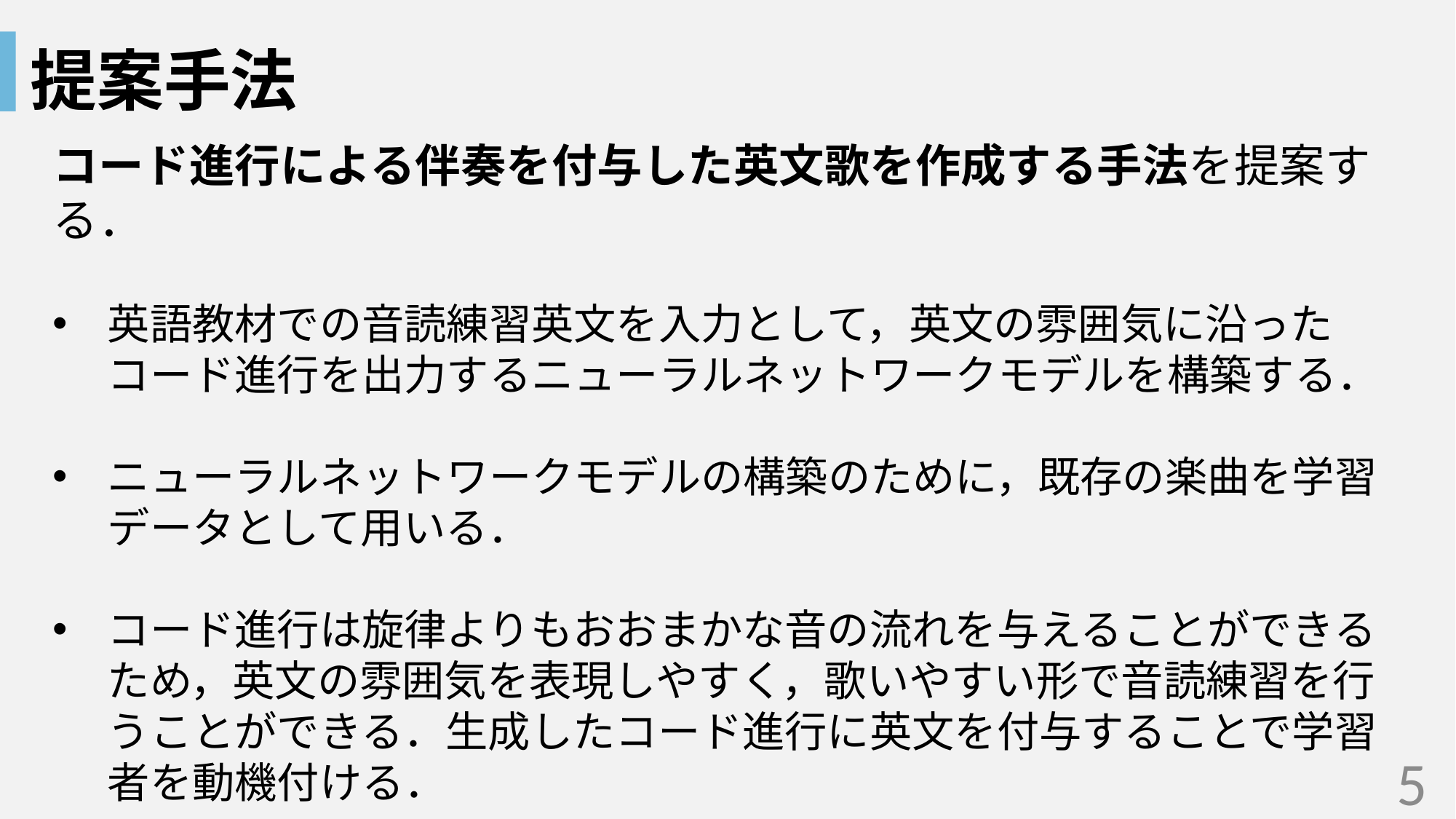

提案手法
コード進行による伴奏を付与した英文歌を作成する手法を提案する．

英語教材での音読練習英文を入力として，英文の雰囲気に沿ったコード進行を出力するニューラルネットワークモデルを構築する．

ニューラルネットワークモデルの構築のために，既存の楽曲を学習データとして用いる．

コード進行は旋律よりもおおまかな音の流れを与えることができるため，英文の雰囲気を表現しやすく，歌いやすい形で音読練習を行うことができる．生成したコード進行に英文を付与することで学習者を動機付ける．
5